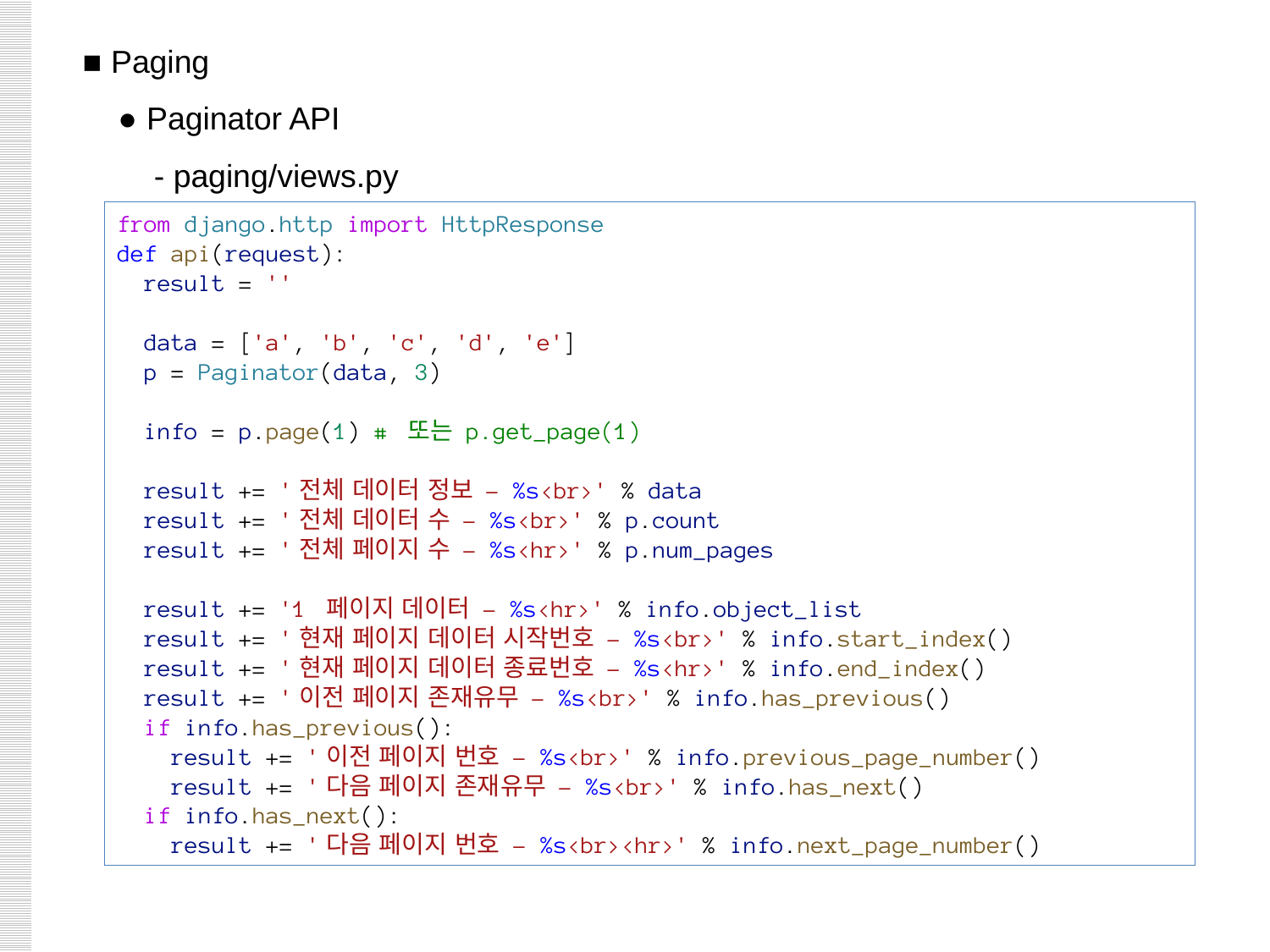

■ Paging
    ● Paginator API
        - paging/views.py
from django.http import HttpResponse
def api(request):
  result = ''
  data = ['a', 'b', 'c', 'd', 'e']
  p = Paginator(data, 3)
  info = p.page(1) # 또는 p.get_page(1)
  result += '전체 데이터 정보 - %s<br>' % data
  result += '전체 데이터 수 - %s<br>' % p.count
  result += '전체 페이지 수 - %s<hr>' % p.num_pages
  result += '1 페이지 데이터 - %s<hr>' % info.object_list
  result += '현재 페이지 데이터 시작번호 - %s<br>' % info.start_index()
  result += '현재 페이지 데이터 종료번호 - %s<hr>' % info.end_index()
  result += '이전 페이지 존재유무 - %s<br>' % info.has_previous()
  if info.has_previous():
    result += '이전 페이지 번호 - %s<br>' % info.previous_page_number()
    result += '다음 페이지 존재유무 - %s<br>' % info.has_next()
  if info.has_next():
    result += '다음 페이지 번호 - %s<br><hr>' % info.next_page_number()